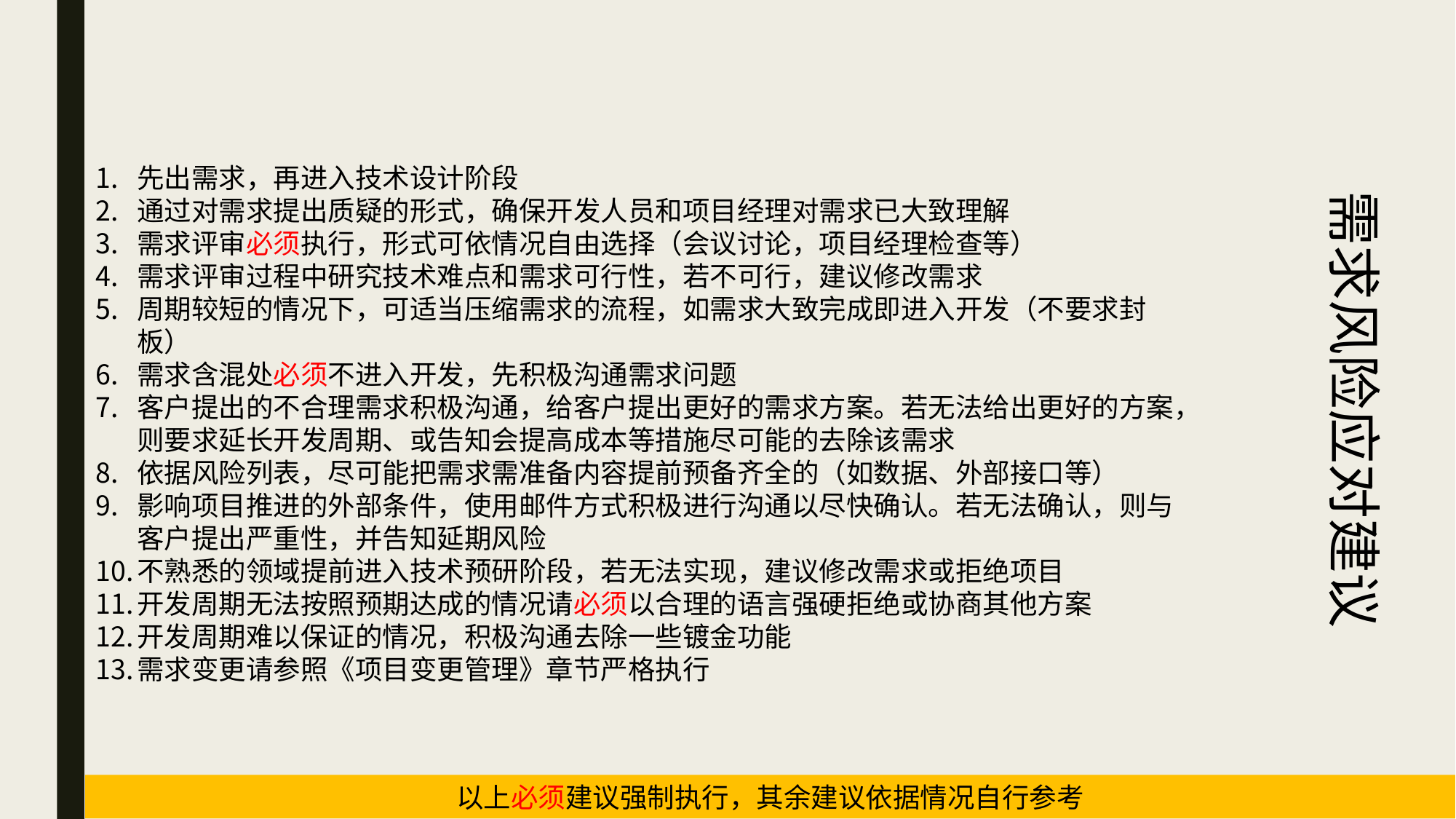

需求风险应对建议
先出需求，再进入技术设计阶段
通过对需求提出质疑的形式，确保开发人员和项目经理对需求已大致理解
需求评审必须执行，形式可依情况自由选择（会议讨论，项目经理检查等）
需求评审过程中研究技术难点和需求可行性，若不可行，建议修改需求
周期较短的情况下，可适当压缩需求的流程，如需求大致完成即进入开发（不要求封板）
需求含混处必须不进入开发，先积极沟通需求问题
客户提出的不合理需求积极沟通，给客户提出更好的需求方案。若无法给出更好的方案，则要求延长开发周期、或告知会提高成本等措施尽可能的去除该需求
依据风险列表，尽可能把需求需准备内容提前预备齐全的（如数据、外部接口等）
影响项目推进的外部条件，使用邮件方式积极进行沟通以尽快确认。若无法确认，则与客户提出严重性，并告知延期风险
不熟悉的领域提前进入技术预研阶段，若无法实现，建议修改需求或拒绝项目
开发周期无法按照预期达成的情况请必须以合理的语言强硬拒绝或协商其他方案
开发周期难以保证的情况，积极沟通去除一些镀金功能
需求变更请参照《项目变更管理》章节严格执行
以上必须建议强制执行，其余建议依据情况自行参考